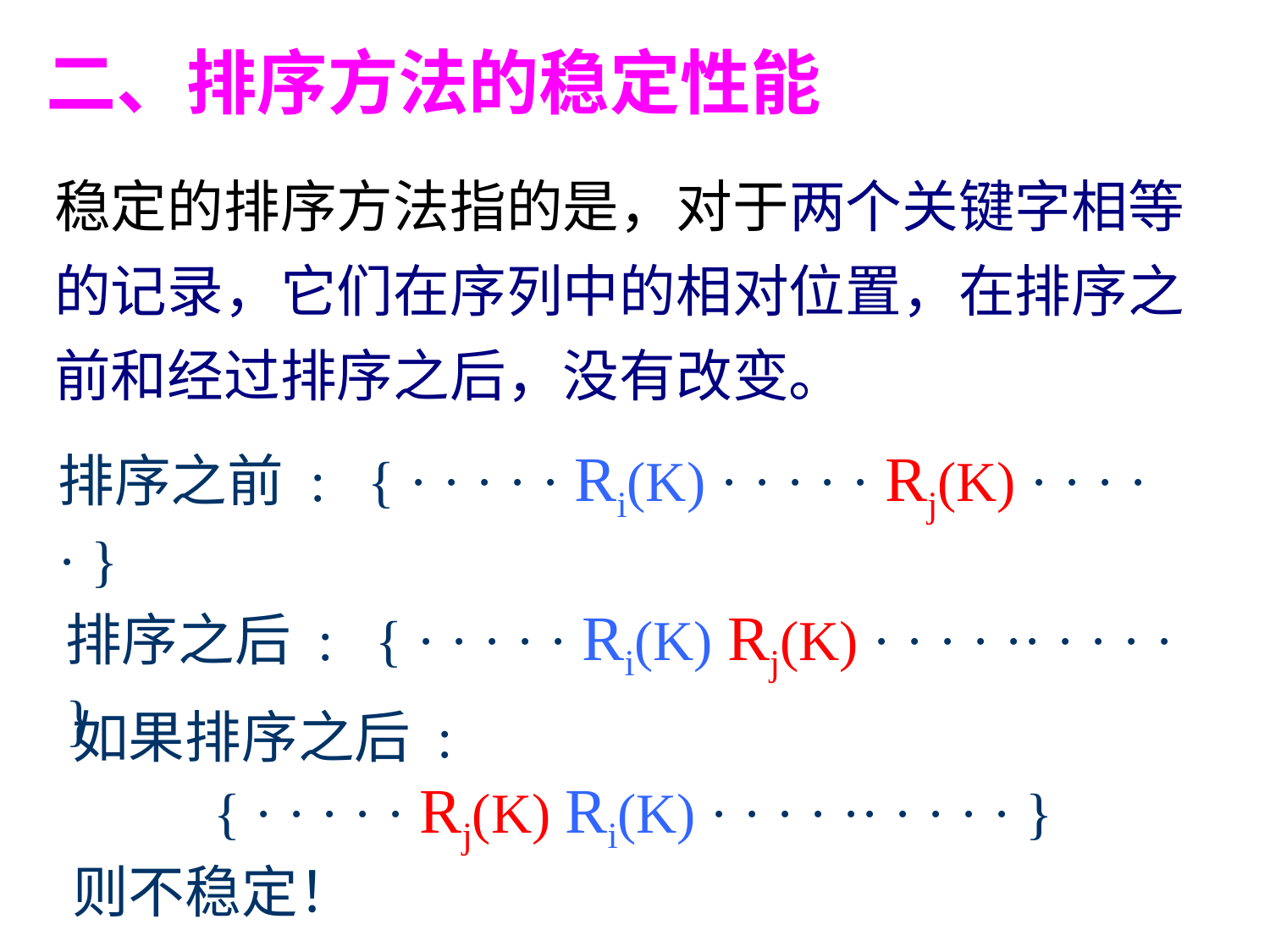

二、排序方法的稳定性能
稳定的排序方法指的是，对于两个关键字相等的记录，它们在序列中的相对位置，在排序之前和经过排序之后，没有改变。
排序之前 :   { · · · · · Ri(K) · · · · · Rj(K) · · · · · }
排序之后 :   { · · · · · Ri(K) Rj(K) · · · · ·· · · · · }
如果排序之后 :
	 { · · · · · Rj(K) Ri(K) · · · · ·· · · · · }
则不稳定！